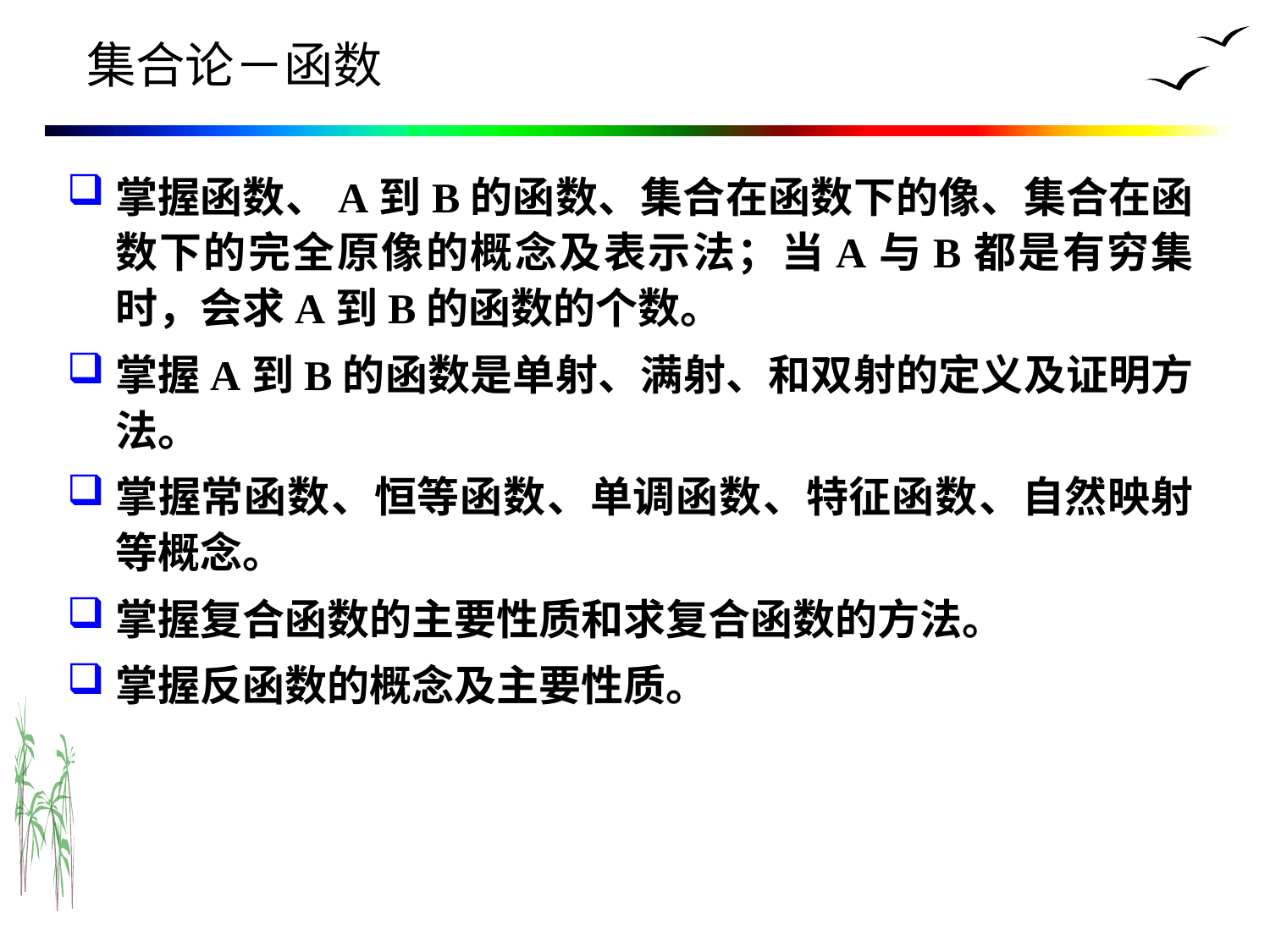

# 集合论－函数
掌握函数、A到B的函数、集合在函数下的像、集合在函数下的完全原像的概念及表示法；当A与B都是有穷集时，会求A到B的函数的个数。
掌握A到B的函数是单射、满射、和双射的定义及证明方法。
掌握常函数、恒等函数、单调函数、特征函数、自然映射等概念。
掌握复合函数的主要性质和求复合函数的方法。
掌握反函数的概念及主要性质。